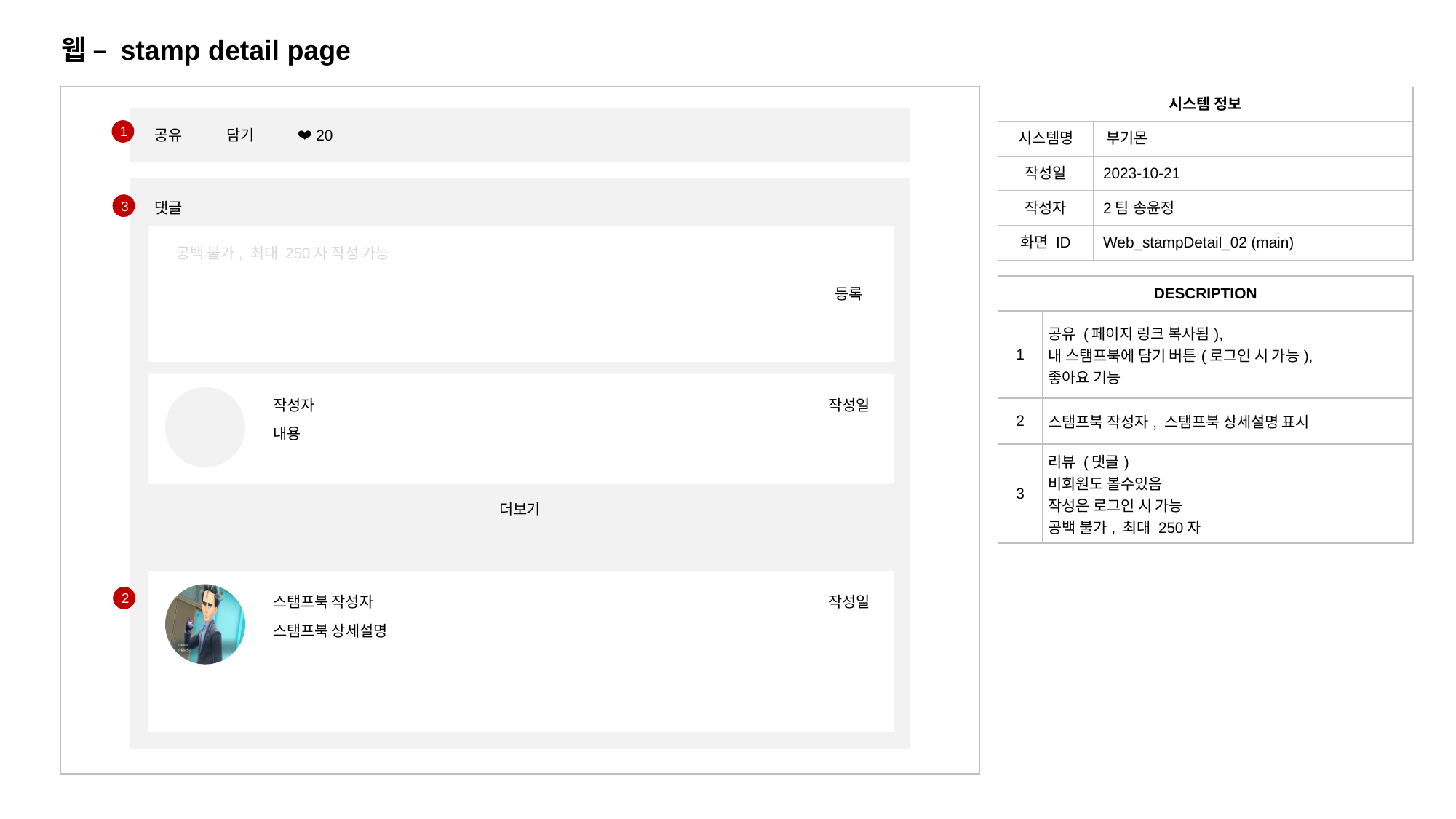

웹 – stamp detail page

| 시스템 정보 |  |
| --- | --- |
| 시스템명 | 부기몬 |
| 작성일 | 2023-10-21 |
| 작성자 | 2팀 송윤정 |
| 화면 ID | Web\_stampDetail\_02 (main) |

❤️ 20
1
담기
공유

3
댓글

공백 불가, 최대 250자 작성 가능
| DESCRIPTION |  |
| --- | --- |
| 1 | 공유 (페이지 링크 복사됨), 내 스탬프북에 담기 버튼(로그인 시 가능), 좋아요 기능 |
| 2 | 스탬프북 작성자, 스탬프북 상세설명 표시 |
| 3 | 리뷰 (댓글) 비회원도 볼수있음 작성은 로그인 시 가능 공백 불가, 최대 250자 |
등록

작성일
작성자
내용
더보기

2

작성일
스탬프북 작성자
스탬프북 상세설명